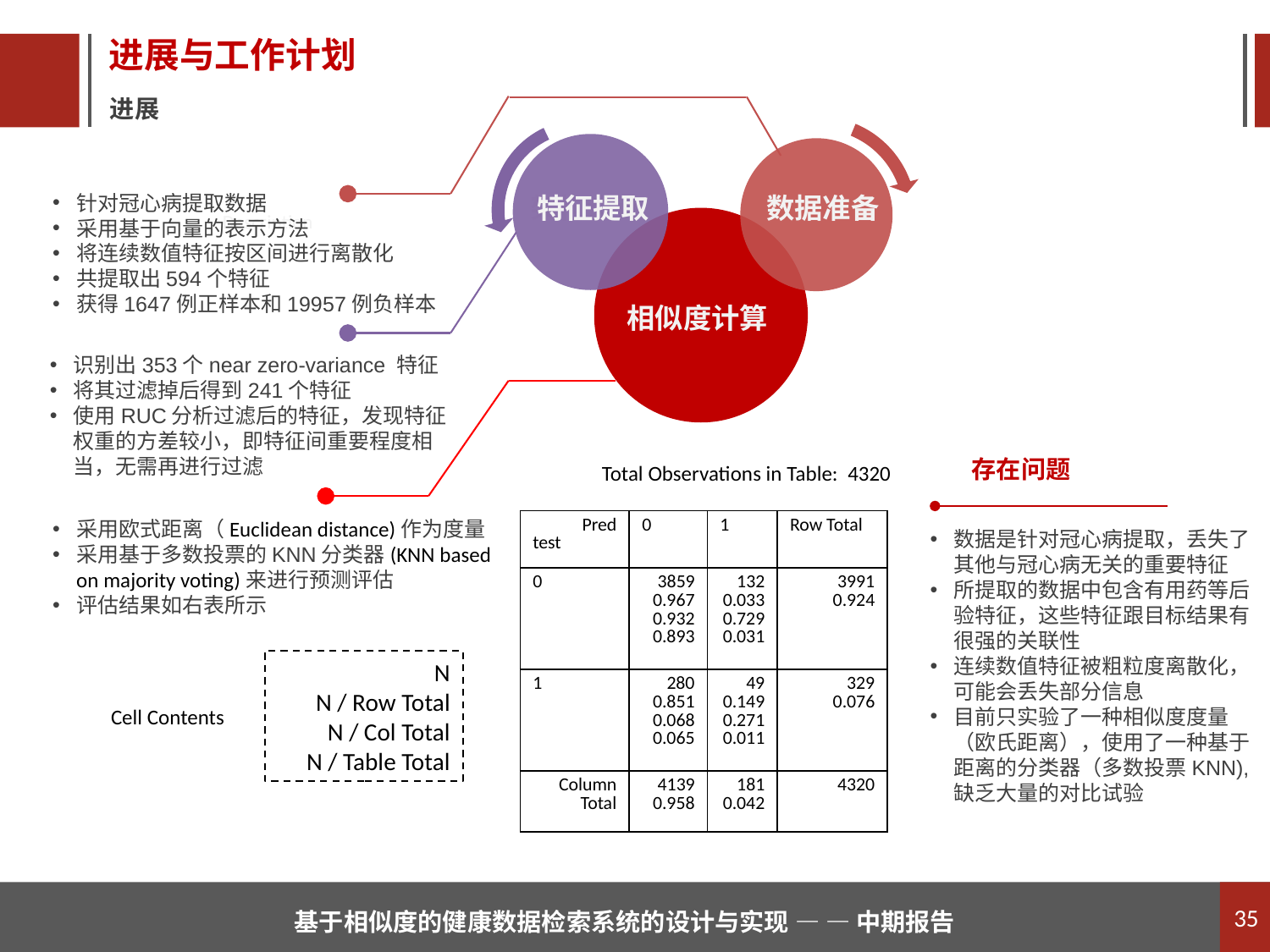

进展与工作计划

进展

数据准备
针对冠心病提取数据
采用基于向量的表示方法
将连续数值特征按区间进行离散化
共提取出594个特征
获得1647例正样本和19957例负样本

架构设计
特征提取
Description
相似度计算
识别出353个near zero-variance 特征
将其过滤掉后得到241个特征
使用RUC分析过滤后的特征，发现特征权重的方差较小，即特征间重要程度相当，无需再进行过滤

存在问题
Total Observations in Table:  4320
采用欧式距离（Euclidean distance)作为度量
采用基于多数投票的KNN分类器(KNN based on majority voting)来进行预测评估
评估结果如右表所示

| Pred test | 0 | 1 | Row Total |
| --- | --- | --- | --- |
| 0 | 3859 0.967 0.932 0.893 | 132 0.033 0.729 0.031 | 3991 0.924 |
| 1 | 280 0.851 0.068 0.065 | 49 0.149 0.271 0.011 | 329 0.076 |
| Column Total | 4139 0.958 | 181 0.042 | 4320 |
数据是针对冠心病提取，丢失了其他与冠心病无关的重要特征
所提取的数据中包含有用药等后验特征，这些特征跟目标结果有很强的关联性
连续数值特征被粗粒度离散化，可能会丢失部分信息
目前只实验了一种相似度度量（欧氏距离），使用了一种基于距离的分类器（多数投票KNN),缺乏大量的对比试验
N
N / Row Total
N / Col Total
N / Table Total
Cell Contents

35
基于相似度的健康数据检索系统的设计与实现 — — 中期报告